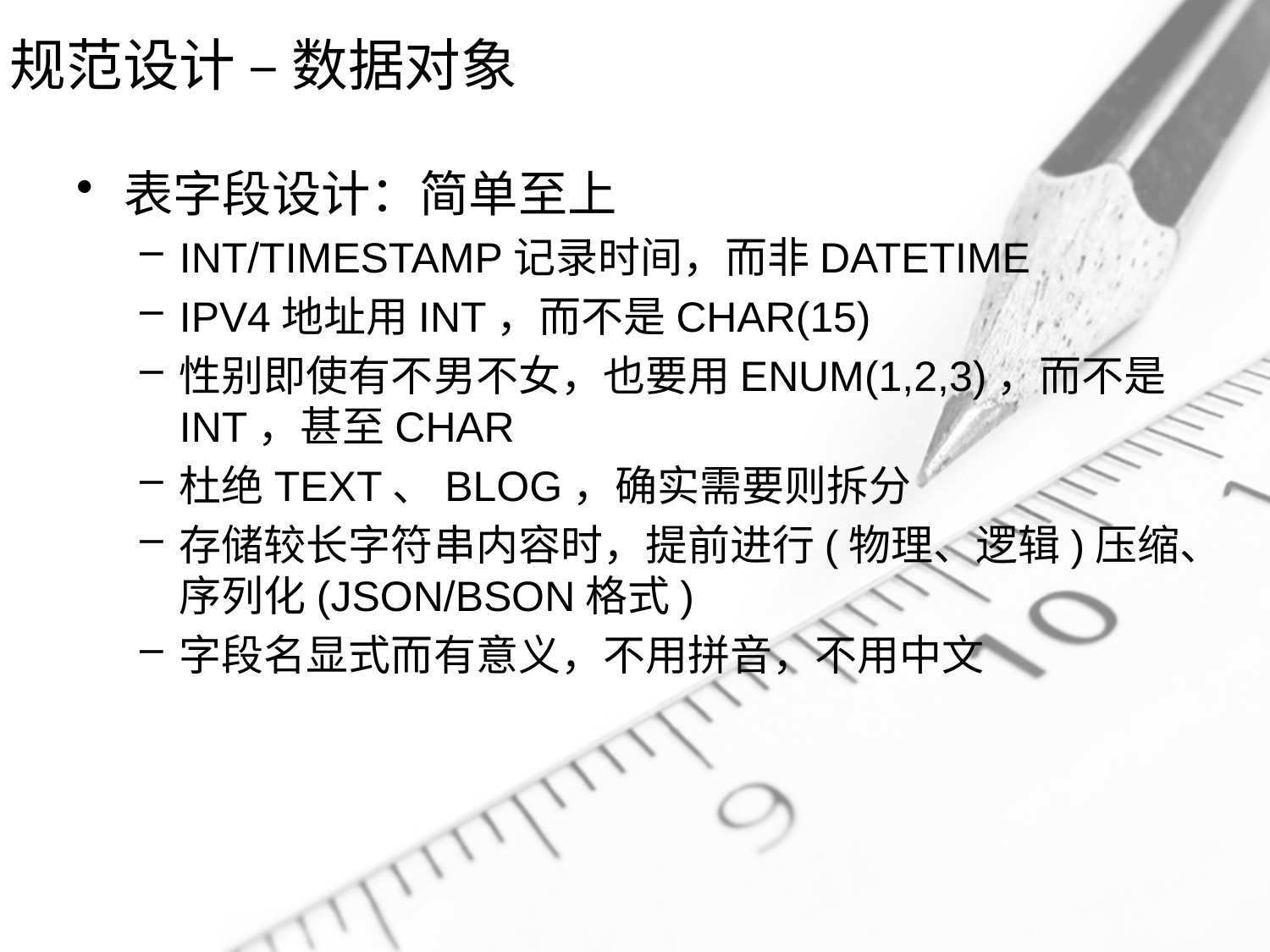

# 规范设计 – 数据对象
表字段设计：简单至上
INT/TIMESTAMP记录时间，而非DATETIME
IPV4地址用INT，而不是CHAR(15)
性别即使有不男不女，也要用ENUM(1,2,3)，而不是INT，甚至CHAR
杜绝TEXT、BLOG，确实需要则拆分
存储较长字符串内容时，提前进行(物理、逻辑)压缩、序列化(JSON/BSON格式)
字段名显式而有意义，不用拼音，不用中文